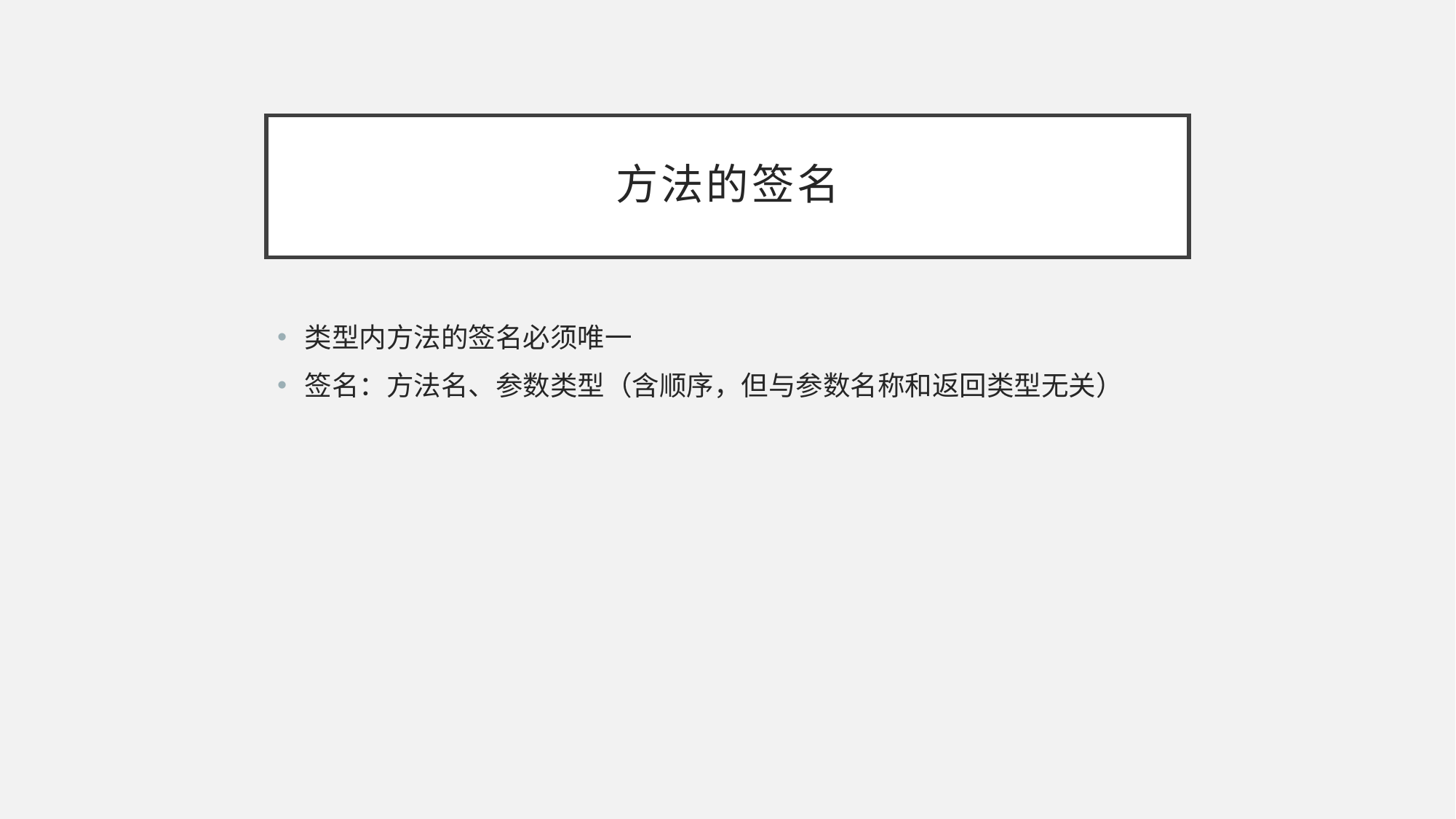

# 方法的签名
类型内方法的签名必须唯一
签名：方法名、参数类型（含顺序，但与参数名称和返回类型无关）